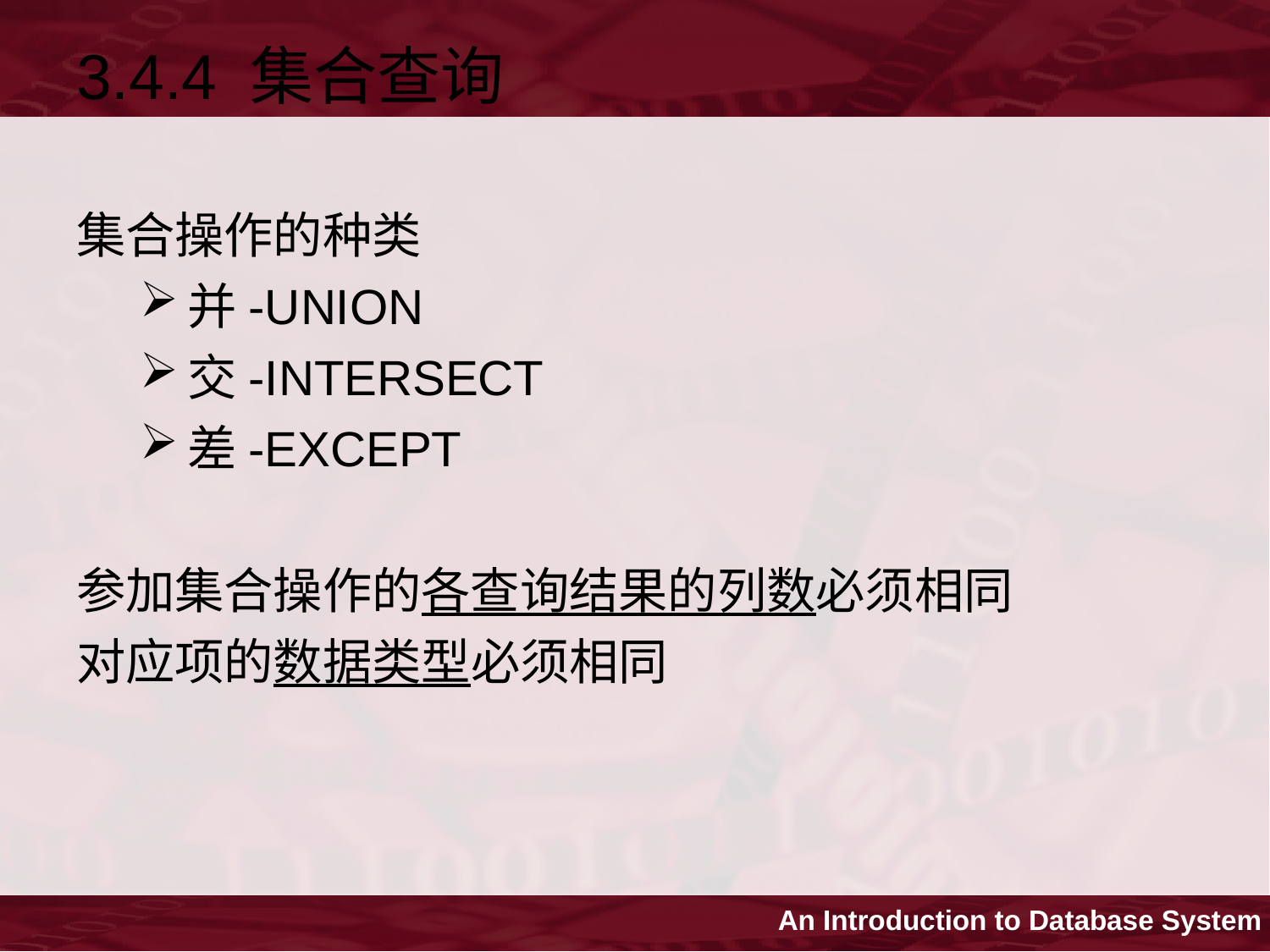

3.4.4 集合查询
集合操作的种类
并-UNION
交-INTERSECT
差-EXCEPT

参加集合操作的各查询结果的列数必须相同
对应项的数据类型必须相同